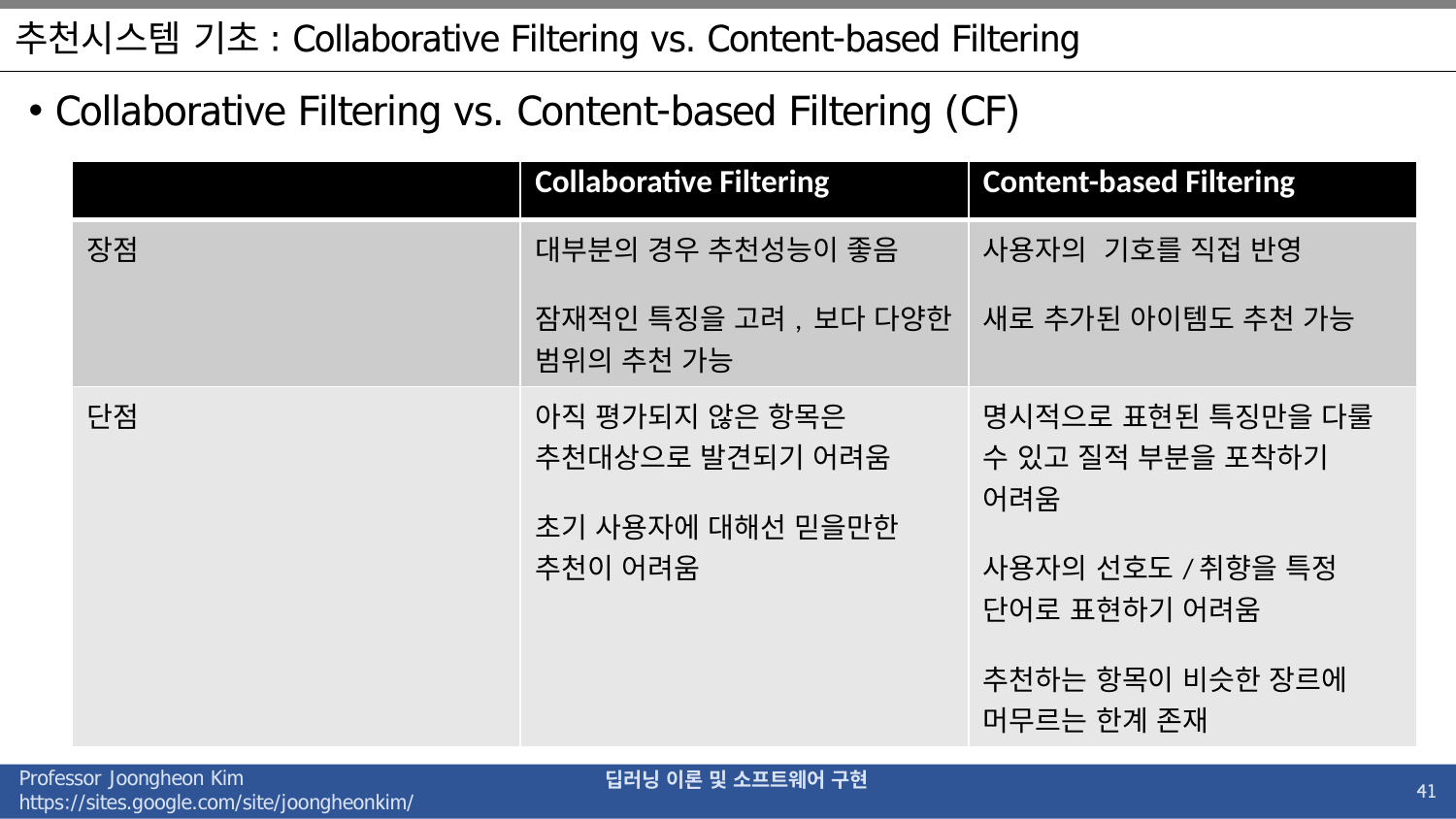

# 추천시스템 기초: Collaborative Filtering vs. Content-based Filtering
Collaborative Filtering vs. Content-based Filtering (CF)
|  | Collaborative Filtering | Content-based Filtering |
| --- | --- | --- |
| 장점 | 대부분의 경우 추천성능이 좋음 잠재적인 특징을 고려, 보다 다양한 범위의 추천 가능 | 사용자의 기호를 직접 반영 새로 추가된 아이템도 추천 가능 |
| 단점 | 아직 평가되지 않은 항목은 추천대상으로 발견되기 어려움 초기 사용자에 대해선 믿을만한 추천이 어려움 | 명시적으로 표현된 특징만을 다룰 수 있고 질적 부분을 포착하기 어려움 사용자의 선호도/취향을 특정 단어로 표현하기 어려움 추천하는 항목이 비슷한 장르에 머무르는 한계 존재 |
41